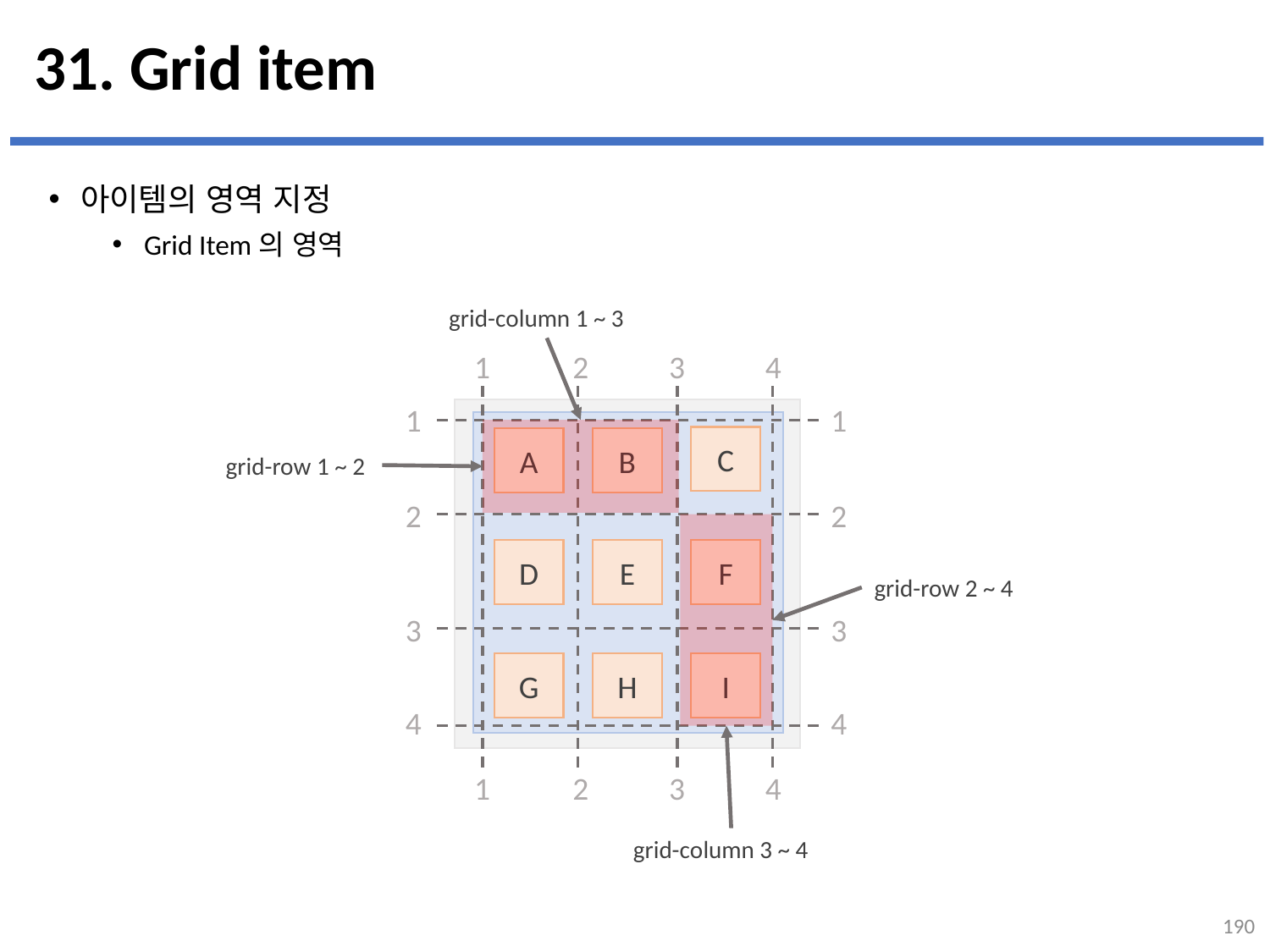

# 31. Grid item
아이템의 영역 지정
Grid Item의 영역
grid-column 1 ~ 3
1
2
3
4

C
A
B
D
E
F
G
H
I
1
1
2
2
3
3
4
4
1
2
3
4

grid-row 1 ~ 2

grid-row 2 ~ 4
grid-column 3 ~ 4
190